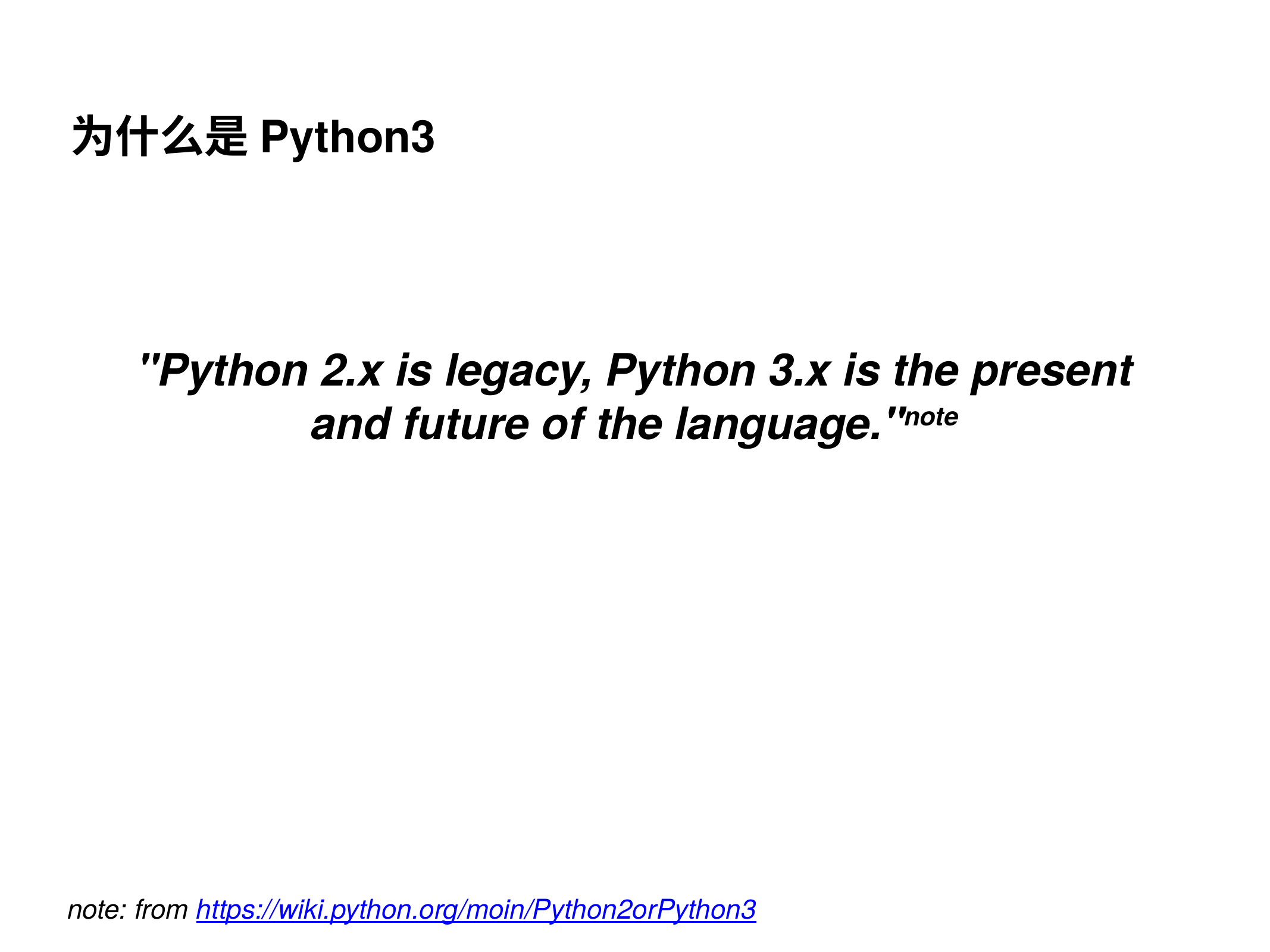

为什么是Python3
"Python 2.x is legacy, Python 3.x is the present and future of the language."note
note: from https://wiki.python.org/moin/Python2orPython3